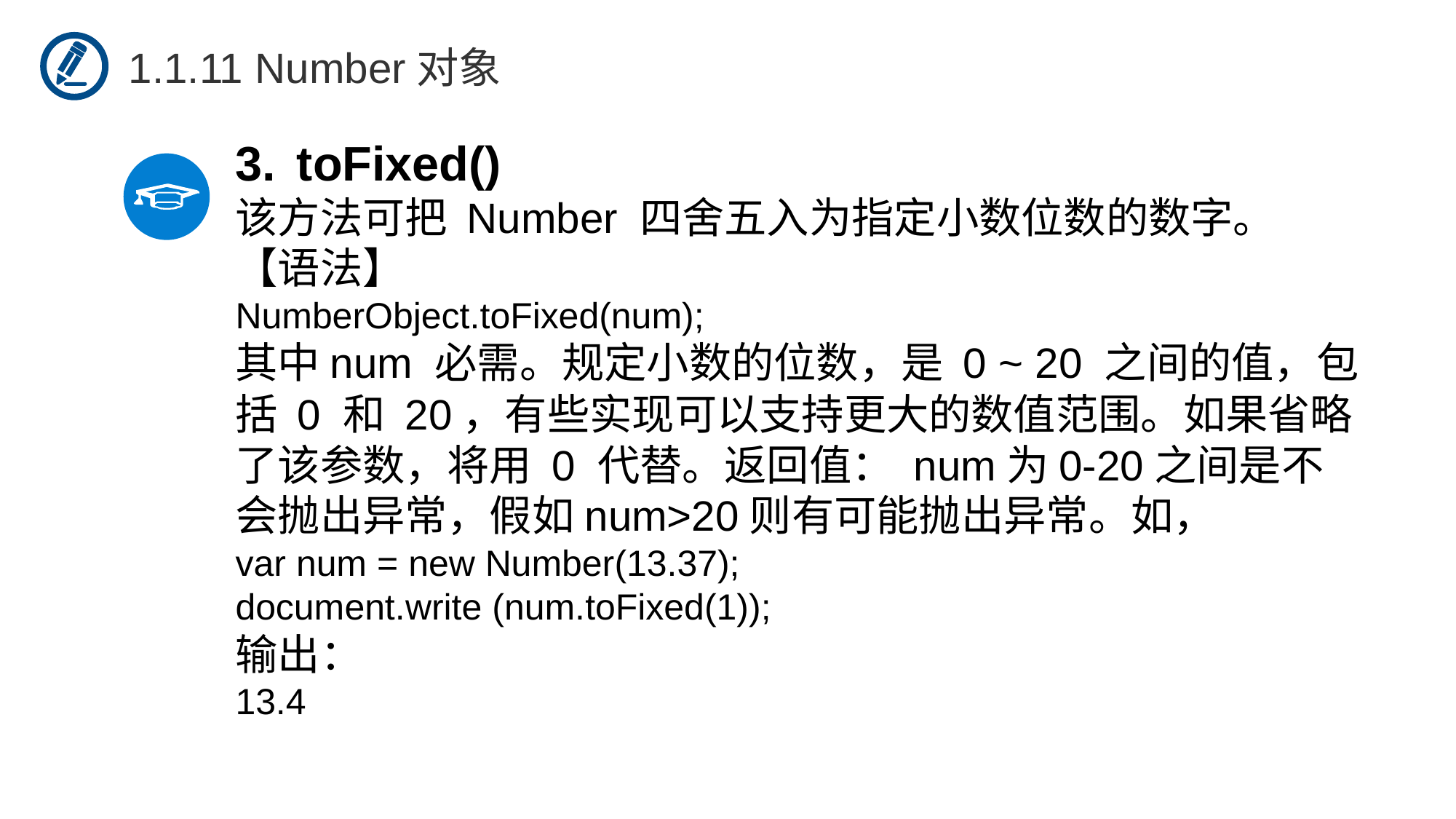

1.1.11 Number对象
toFixed()
该方法可把 Number 四舍五入为指定小数位数的数字。
【语法】
NumberObject.toFixed(num);
其中num 必需。规定小数的位数，是 0 ~ 20 之间的值，包括 0 和 20，有些实现可以支持更大的数值范围。如果省略了该参数，将用 0 代替。返回值： num为0-20之间是不会抛出异常，假如num>20则有可能抛出异常。如，
var num = new Number(13.37);
document.write (num.toFixed(1));
输出：
13.4